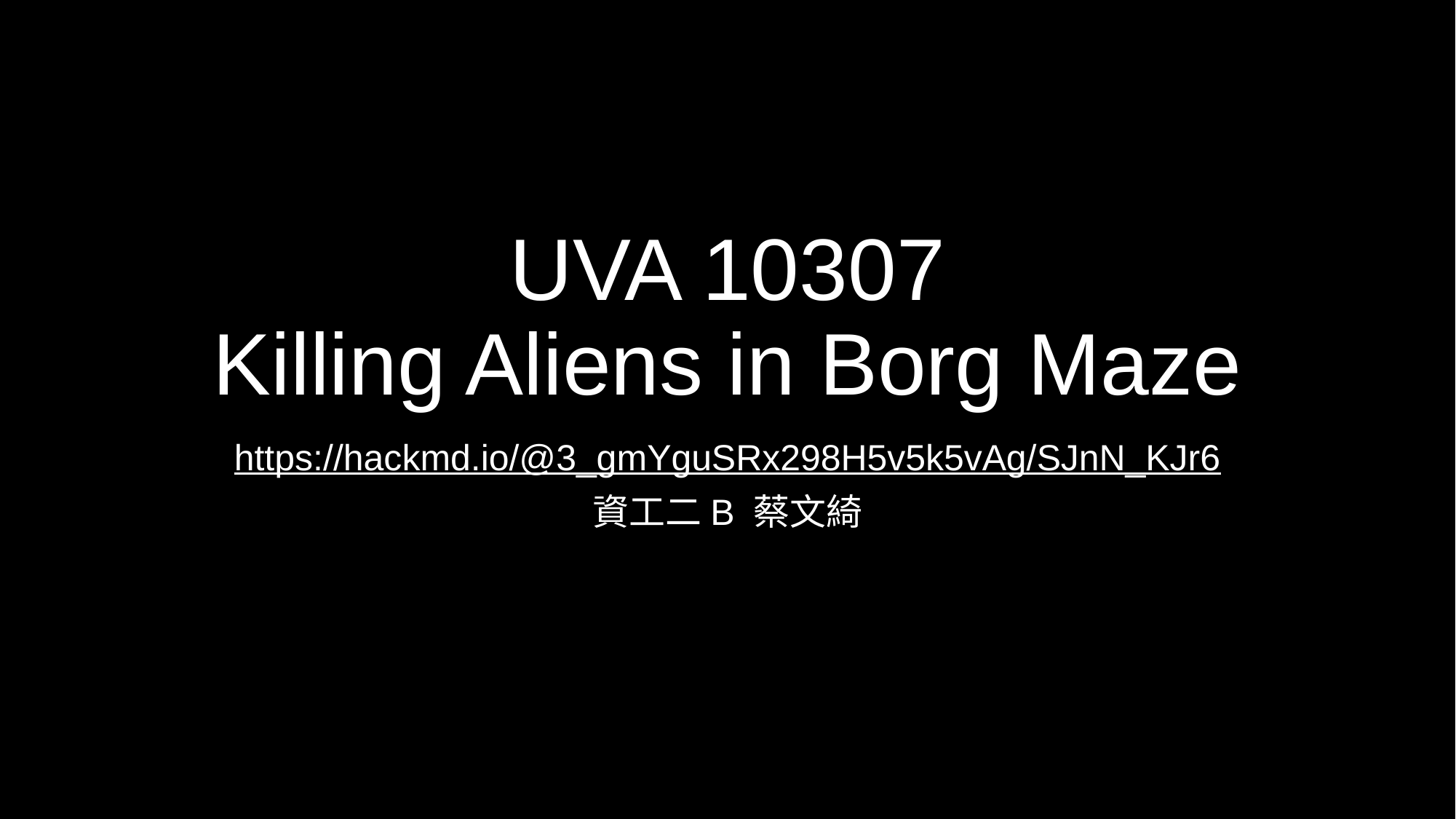

# UVA 10307 Killing Aliens in Borg Maze
https://hackmd.io/@3_gmYguSRx298H5v5k5vAg/SJnN_KJr6
資工二B 蔡文綺